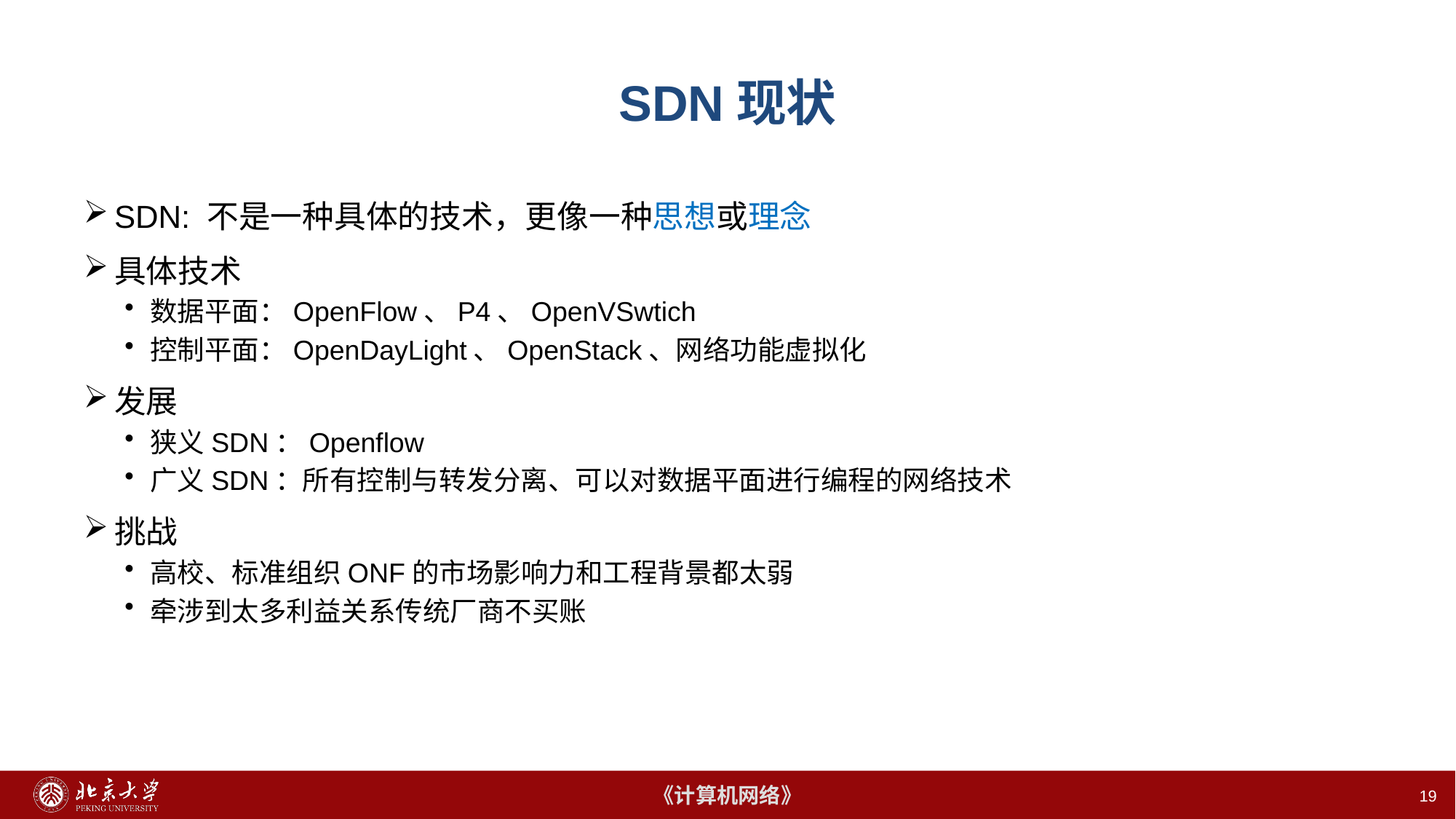

19
# SDN现状
SDN: 不是一种具体的技术，更像一种思想或理念
具体技术
数据平面：OpenFlow、P4、OpenVSwtich
控制平面：OpenDayLight、OpenStack、网络功能虚拟化
发展
狭义SDN：Openflow
广义SDN：所有控制与转发分离、可以对数据平面进行编程的网络技术
挑战
高校、标准组织ONF的市场影响力和工程背景都太弱
牵涉到太多利益关系传统厂商不买账